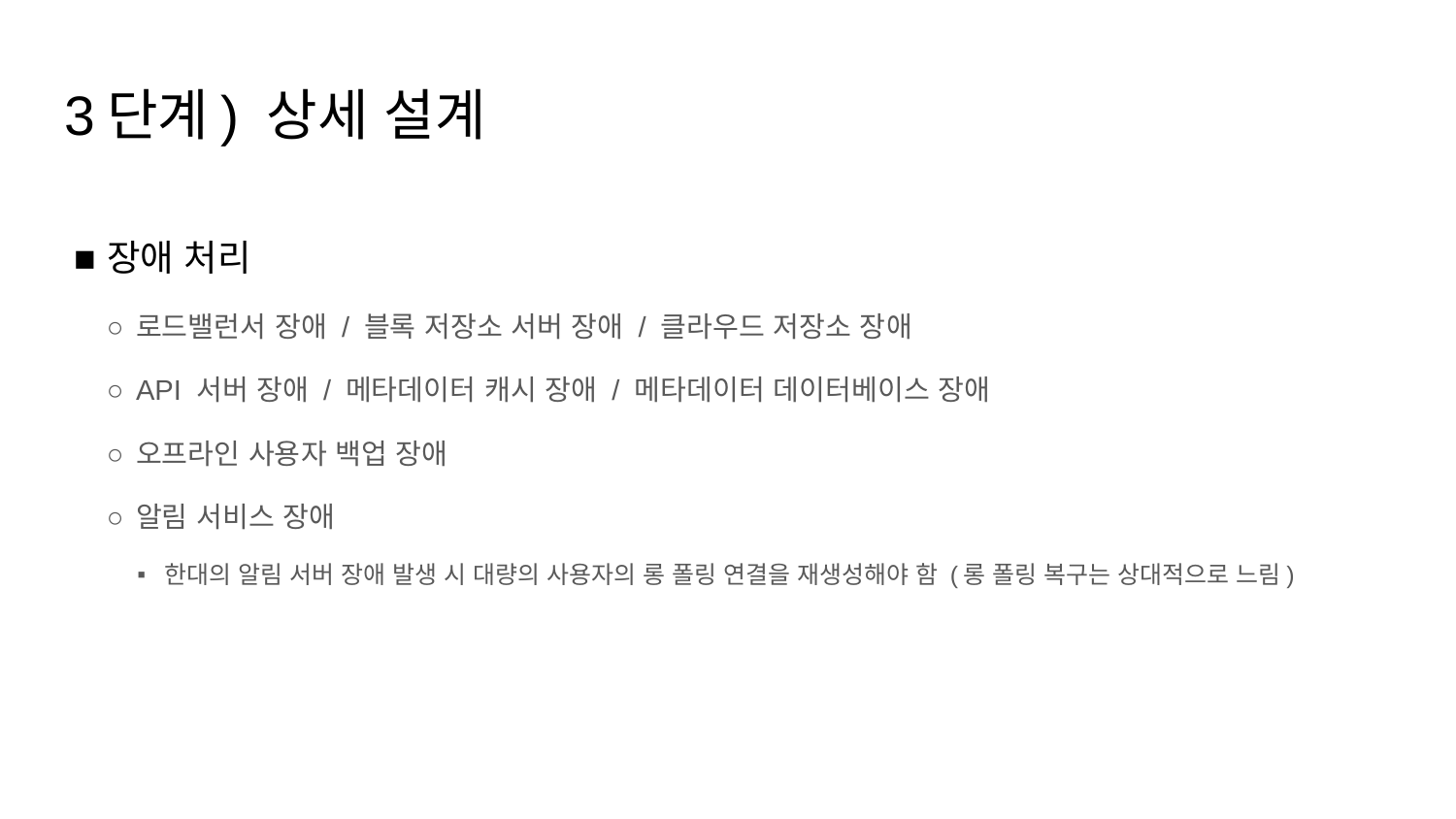

# 3단계) 상세 설계
장애 처리
로드밸런서 장애 / 블록 저장소 서버 장애 / 클라우드 저장소 장애
API 서버 장애 / 메타데이터 캐시 장애 / 메타데이터 데이터베이스 장애
오프라인 사용자 백업 장애
알림 서비스 장애
한대의 알림 서버 장애 발생 시 대량의 사용자의 롱 폴링 연결을 재생성해야 함 (롱 폴링 복구는 상대적으로 느림)